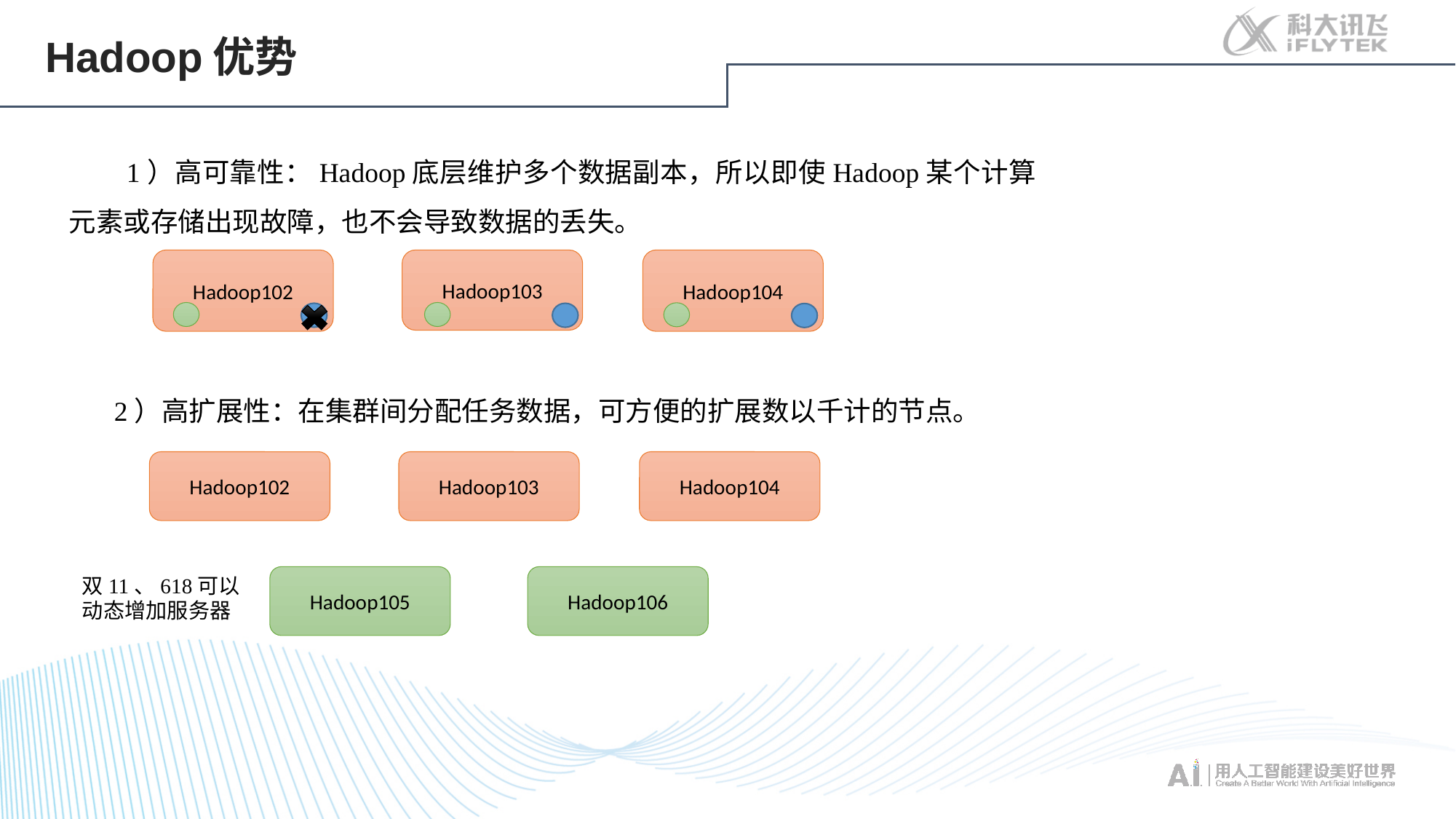

# Hadoop优势
        1）高可靠性：Hadoop底层维护多个数据副本，所以即使Hadoop某个计算元素或存储出现故障，也不会导致数据的丢失。
Hadoop102
Hadoop103
Hadoop104

2）高扩展性：在集群间分配任务数据，可方便的扩展数以千计的节点。
Hadoop102
Hadoop103
Hadoop104
双11、618可以动态增加服务器
Hadoop105
Hadoop106